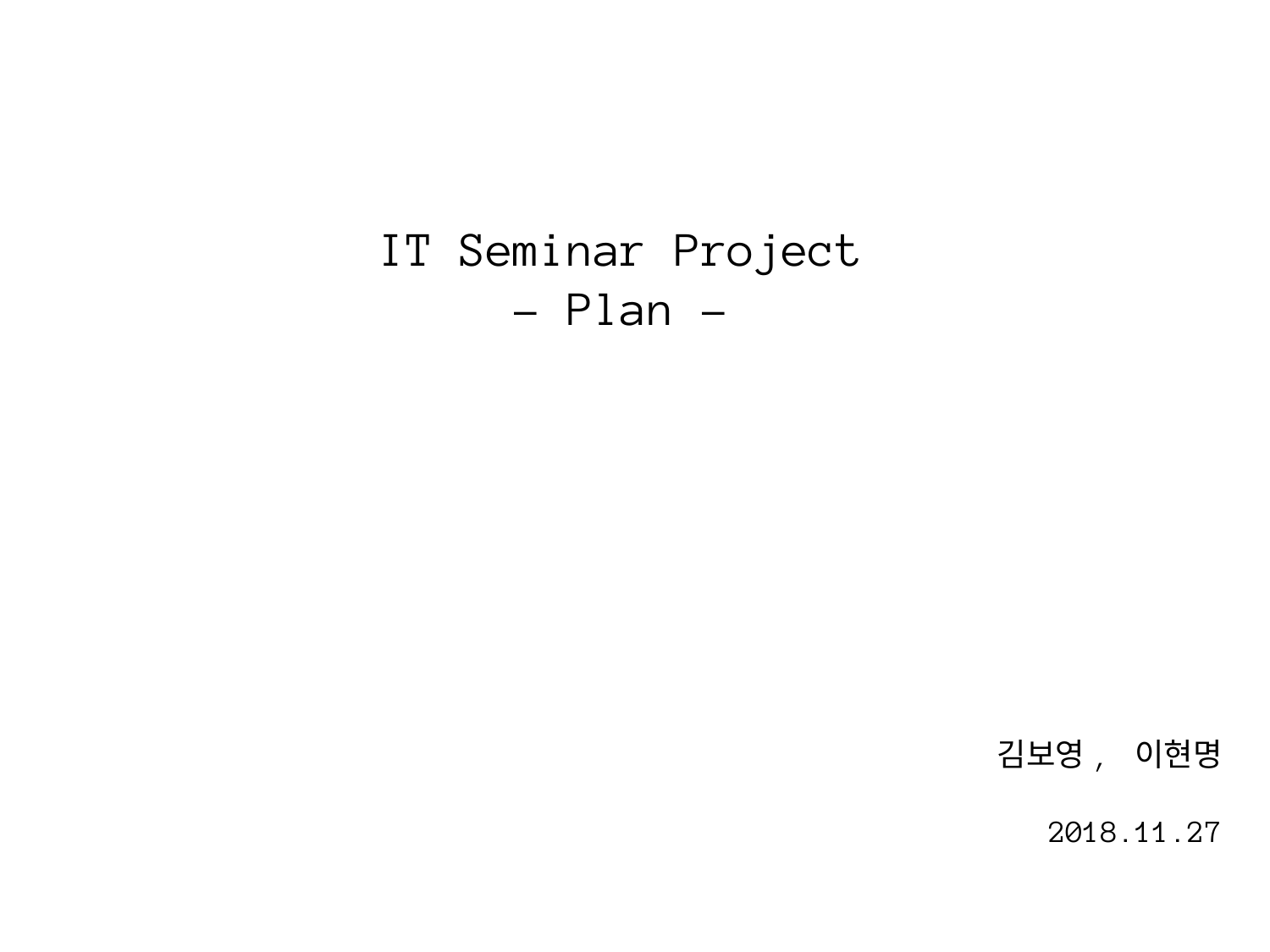

# IT Seminar Project - Plan -

김보영, 이현명

2018.11.27